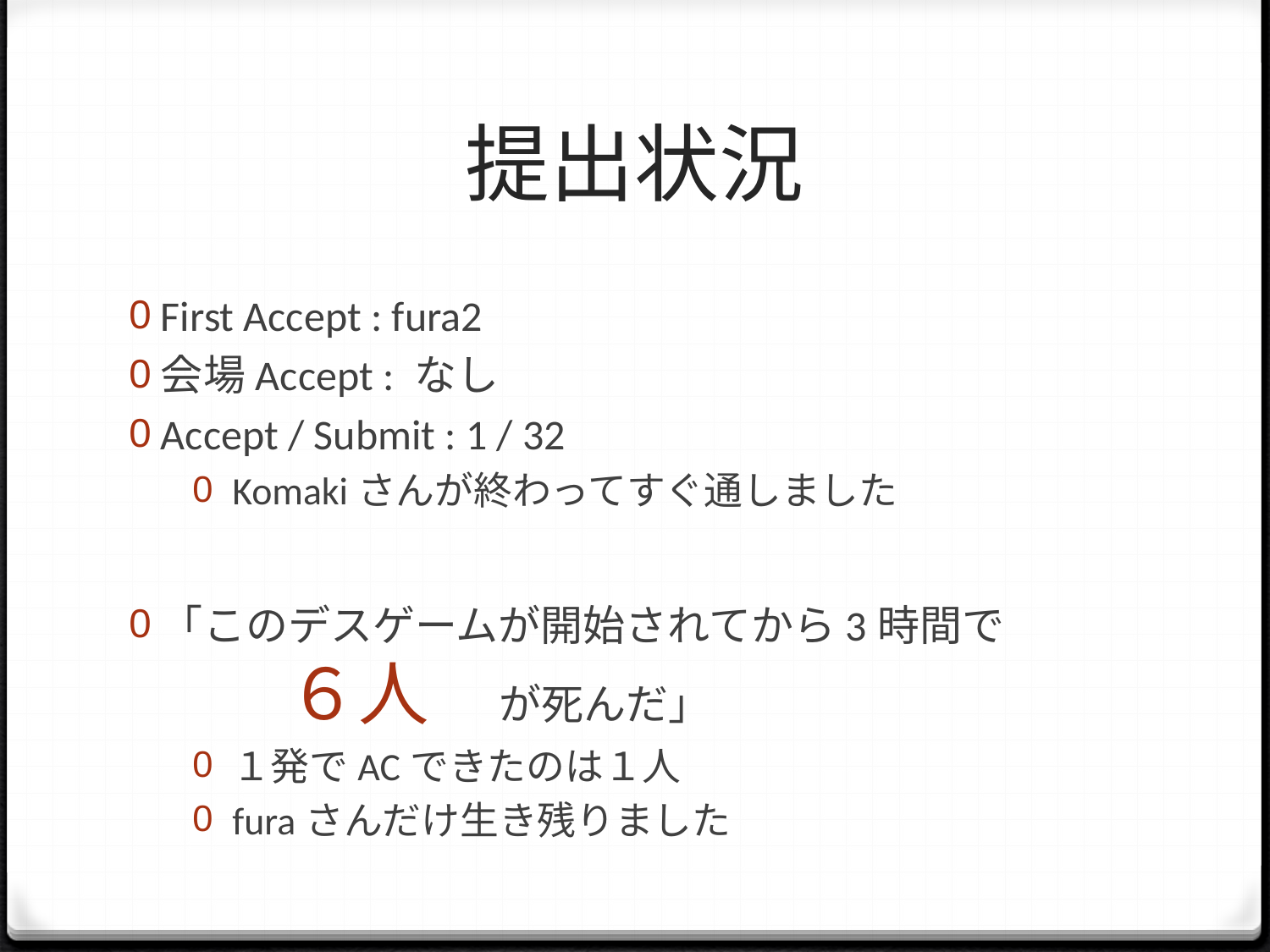

# 提出状況
First Accept : fura2
会場Accept : なし
Accept / Submit : 1 / 32
Komakiさんが終わってすぐ通しました

「このデスゲームが開始されてから3時間で
	６人　が死んだ」
１発でACできたのは１人
furaさんだけ生き残りました